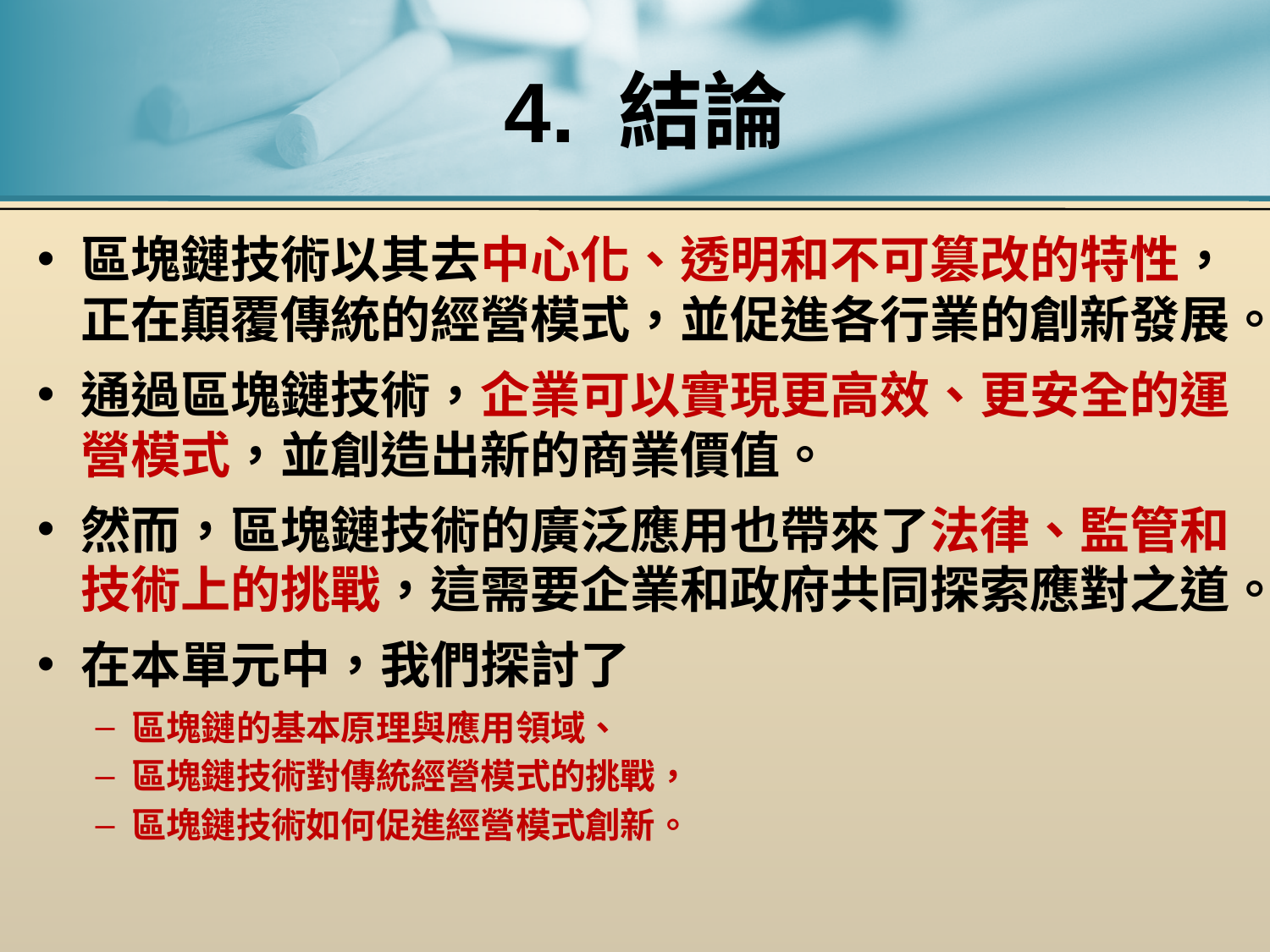

# 4. 結論
區塊鏈技術以其去中心化、透明和不可篡改的特性，正在顛覆傳統的經營模式，並促進各行業的創新發展。
通過區塊鏈技術，企業可以實現更高效、更安全的運營模式，並創造出新的商業價值。
然而，區塊鏈技術的廣泛應用也帶來了法律、監管和技術上的挑戰，這需要企業和政府共同探索應對之道。
在本單元中，我們探討了
區塊鏈的基本原理與應用領域、
區塊鏈技術對傳統經營模式的挑戰，
區塊鏈技術如何促進經營模式創新。